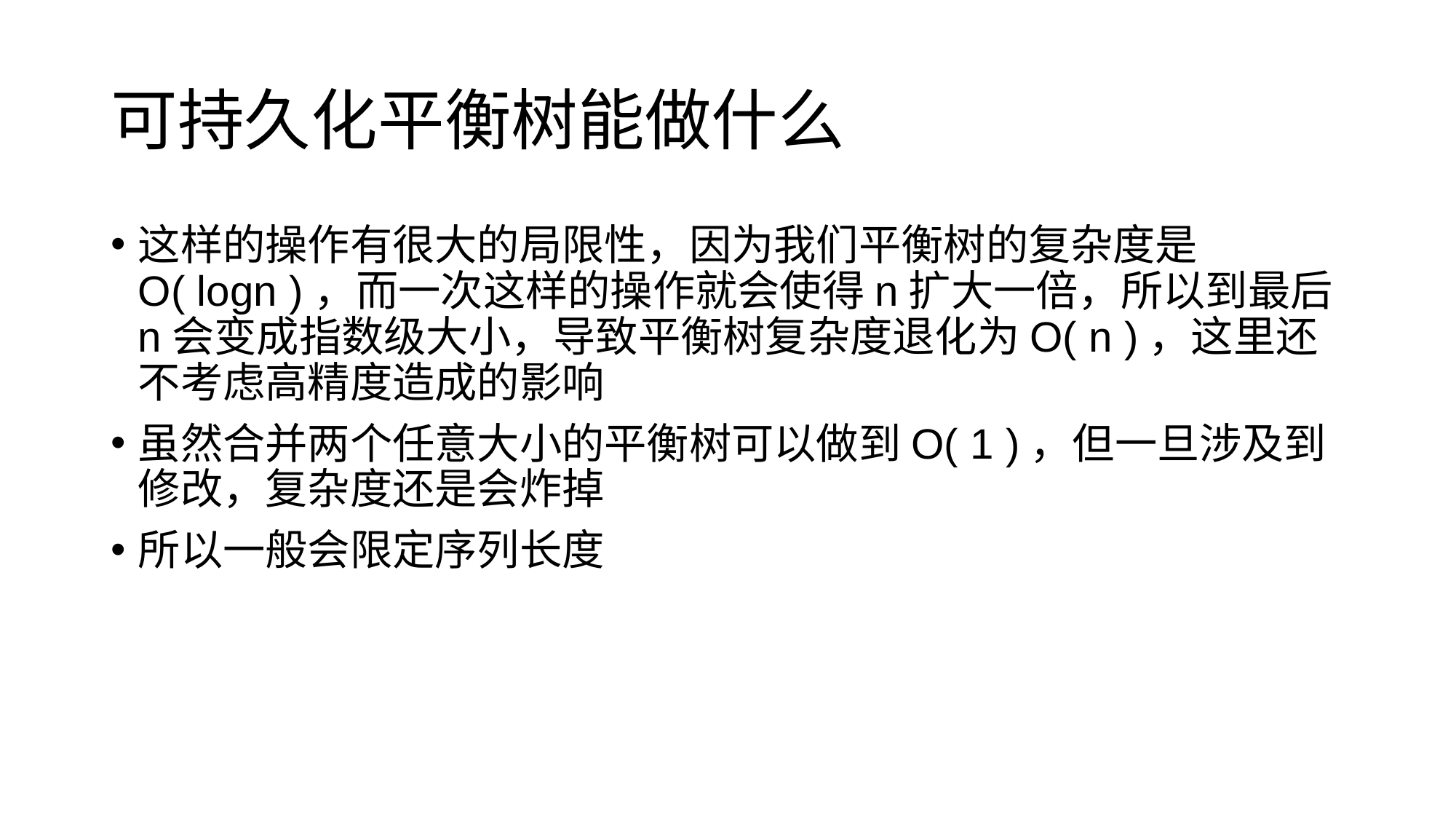

# 可持久化平衡树能做什么
这样的操作有很大的局限性，因为我们平衡树的复杂度是O( logn )，而一次这样的操作就会使得n扩大一倍，所以到最后n会变成指数级大小，导致平衡树复杂度退化为O( n )，这里还不考虑高精度造成的影响
虽然合并两个任意大小的平衡树可以做到O( 1 )，但一旦涉及到修改，复杂度还是会炸掉
所以一般会限定序列长度